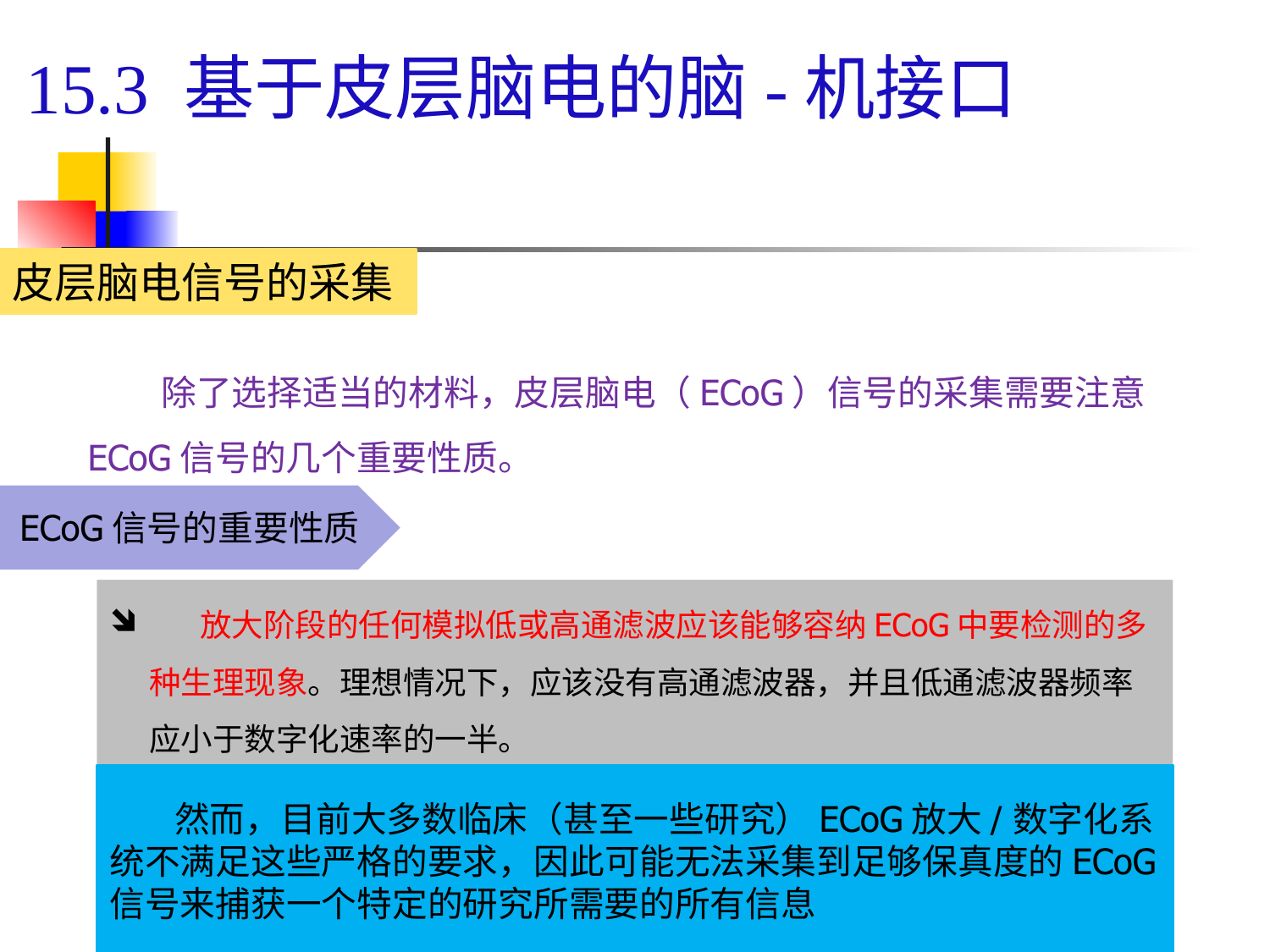

# 15.3 基于皮层脑电的脑-机接口
皮层脑电信号的采集
       除了选择适当的材料，皮层脑电（ECoG）信号的采集需要注意ECoG信号的几个重要性质。
ECoG信号的重要性质
      放大阶段的任何模拟低或高通滤波应该能够容纳ECoG中要检测的多种生理现象。理想情况下，应该没有高通滤波器，并且低通滤波器频率应小于数字化速率的一半。
      因为ECoG幅度随着频率的上升迅速衰减（例如，从低频几百微伏到更高频率的几百纳伏），有效的ECoG记录需要具有足够的时间分辨率（即足够的采样率），足够的范围和足够的幅度分辨率（即足够的电压范围和分辨率）的高保真放大器/数字转换器。在一般情况下，采样率至少应为一千赫兹，电压范围至少应是几毫伏，而分辨率至少应为16位或更好的是24位。
        然而，目前大多数临床（甚至一些研究）ECoG放大/数字化系统不满足这些严格的要求，因此可能无法采集到足够保真度的ECoG信号来捕获一个特定的研究所需要的所有信息